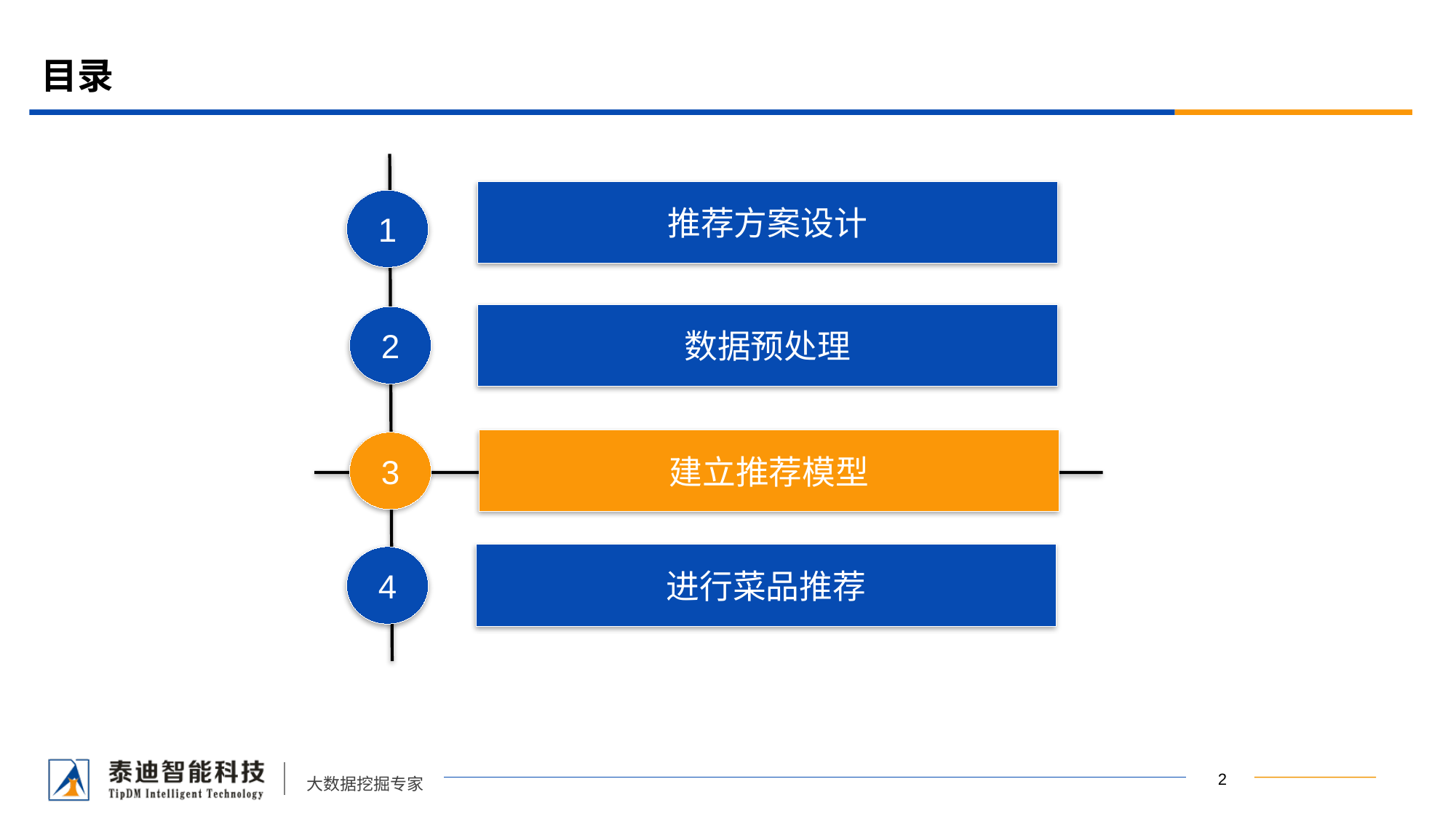

# 目录
推荐方案设计
1
数据预处理
2
建立推荐模型
3

进行菜品推荐
4